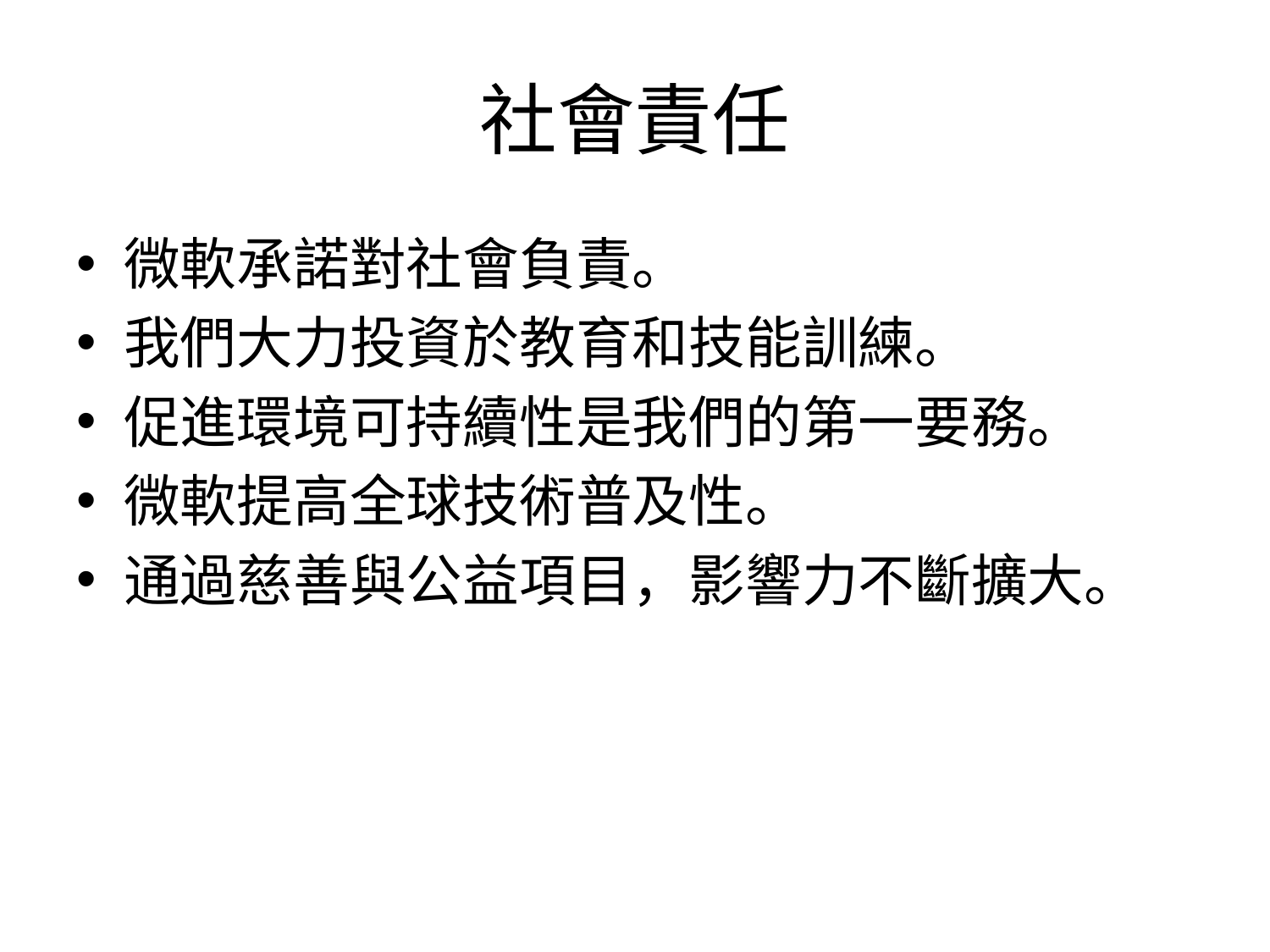

# 社會責任
微軟承諾對社會負責。
我們大力投資於教育和技能訓練。
促進環境可持續性是我們的第一要務。
微軟提高全球技術普及性。
通過慈善與公益項目，影響力不斷擴大。